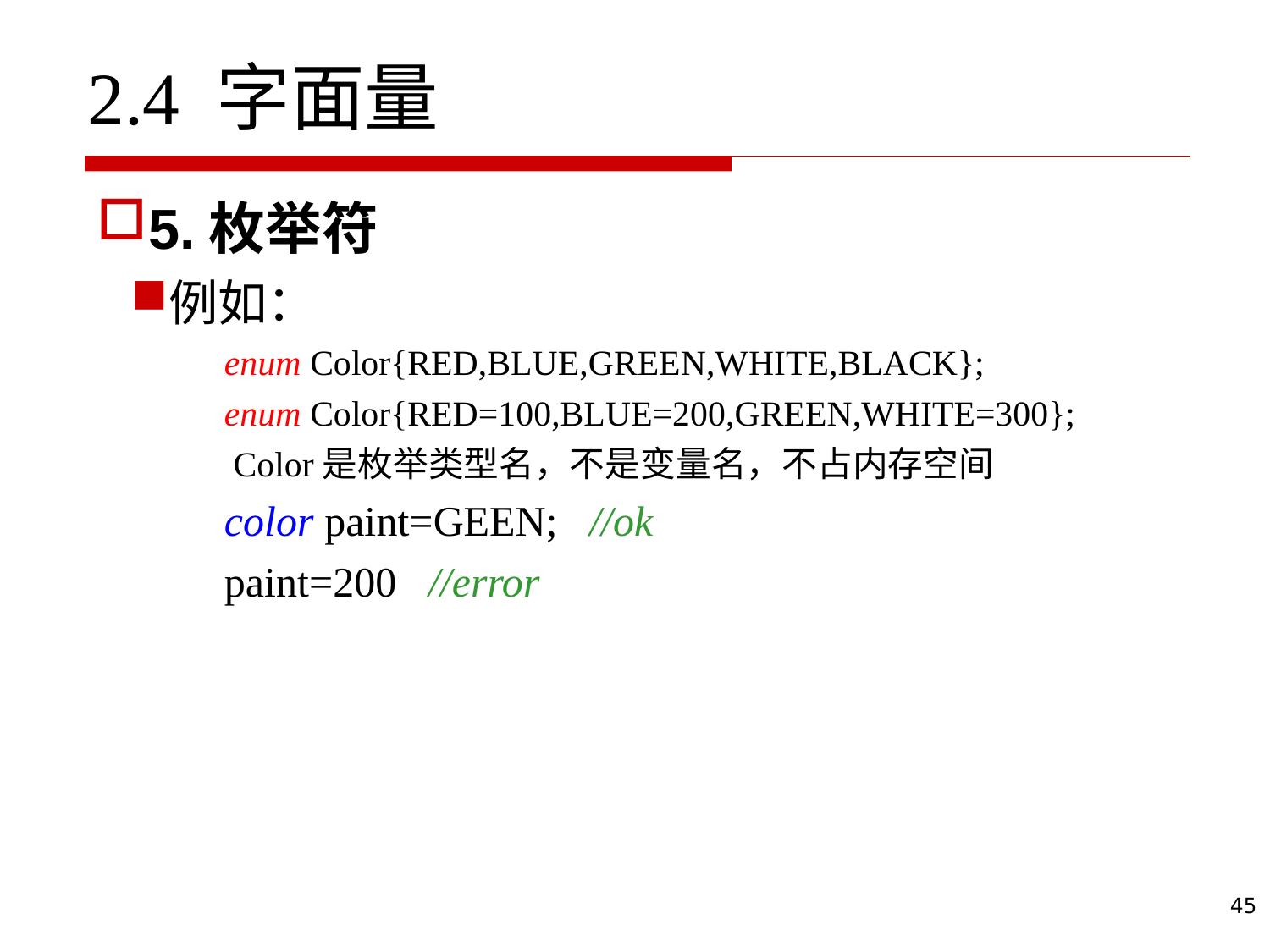

2.4 字面量
5.枚举符
例如：
enum Color{RED,BLUE,GREEN,WHITE,BLACK};
enum Color{RED=100,BLUE=200,GREEN,WHITE=300};
 Color是枚举类型名，不是变量名，不占内存空间
color paint=GEEN;   //ok
paint=200   //error
45